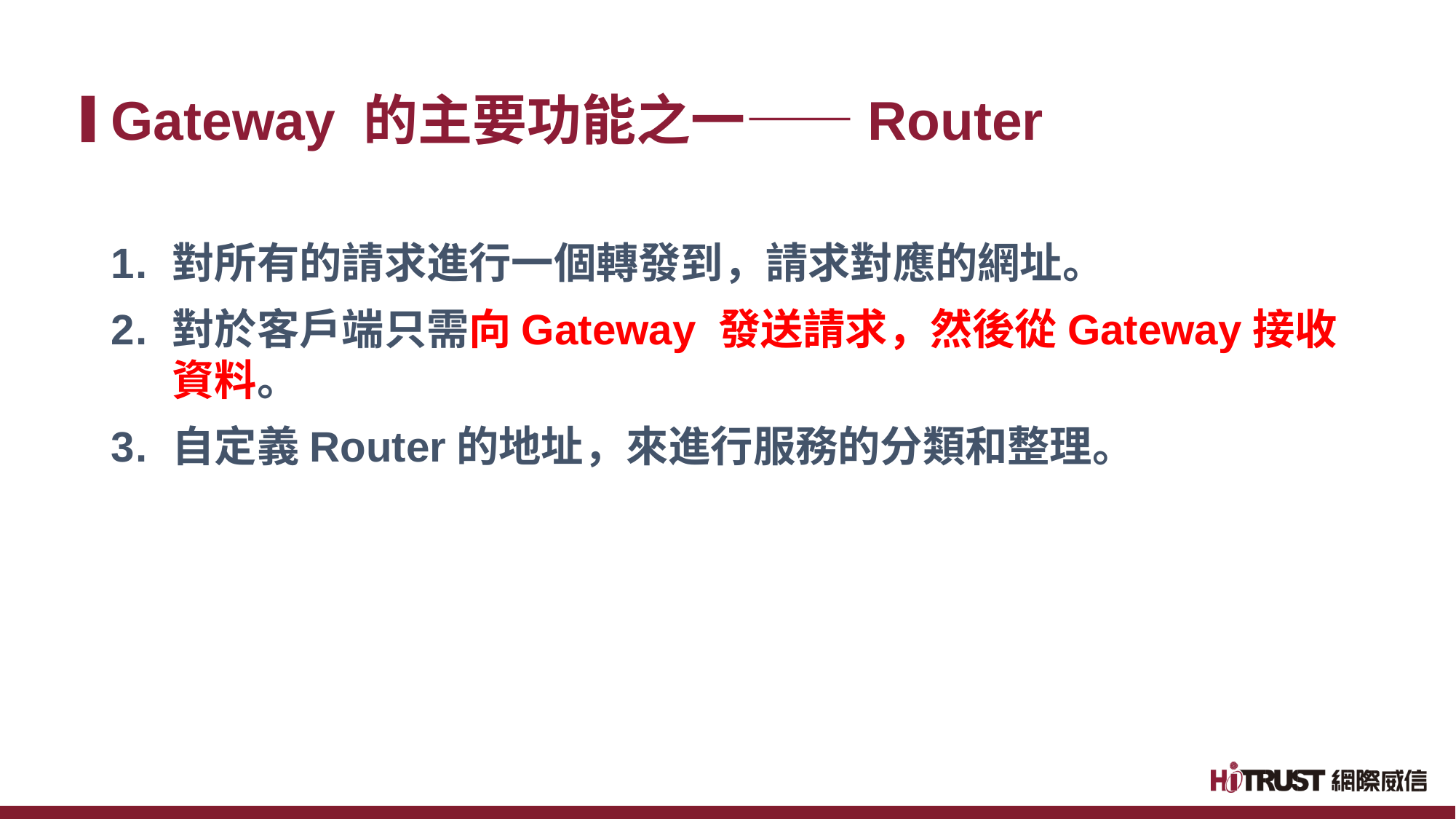

# Gateway 的主要功能之一——Router

對所有的請求進行一個轉發到，請求對應的網址。
對於客戶端只需向Gateway 發送請求，然後從Gateway接收資料。
自定義Router的地址，來進行服務的分類和整理。